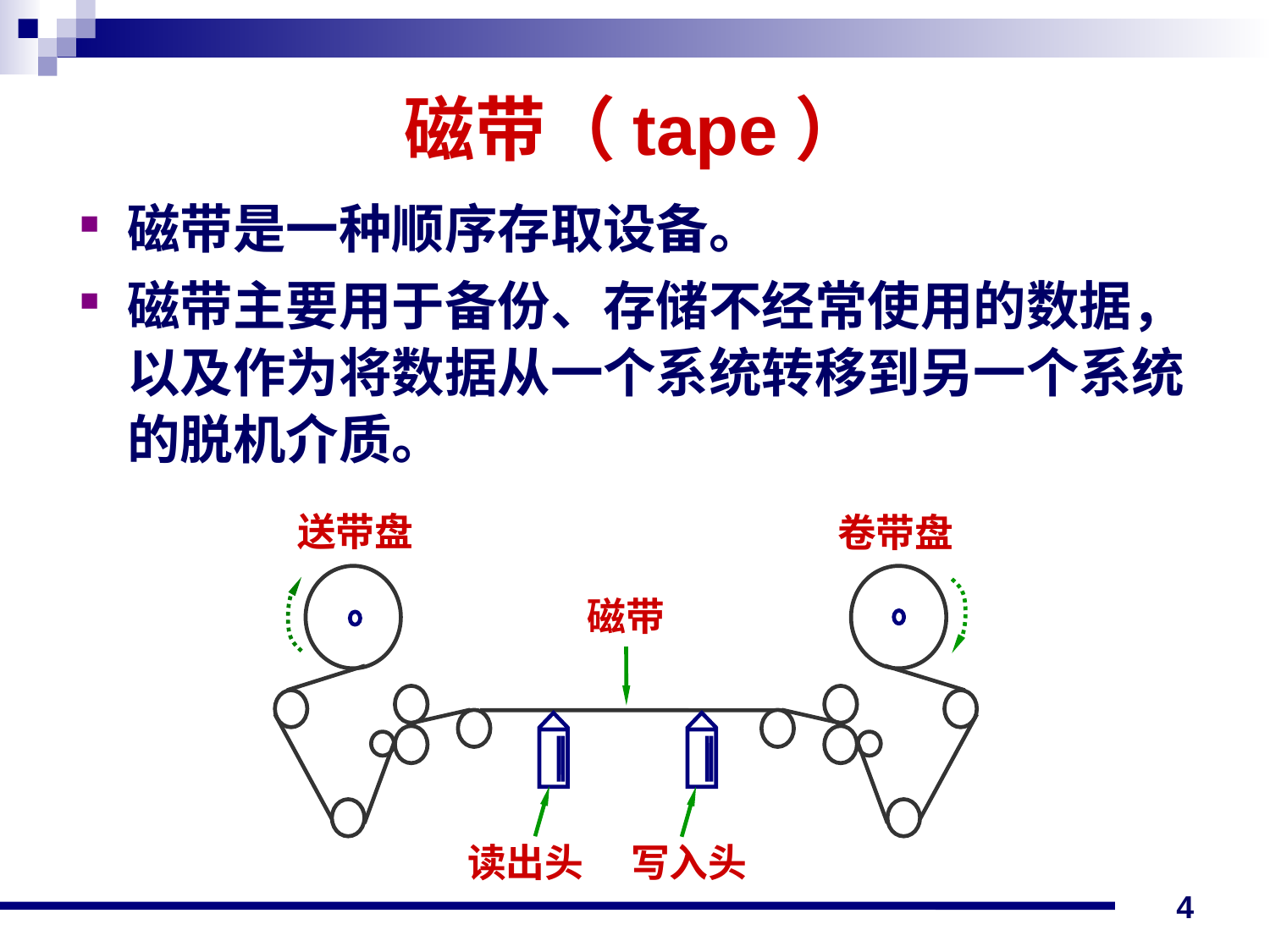

# 磁带（tape）
磁带是一种顺序存取设备。
磁带主要用于备份、存储不经常使用的数据，以及作为将数据从一个系统转移到另一个系统的脱机介质。
送带盘
卷带盘

磁带

读出头
写入头
4